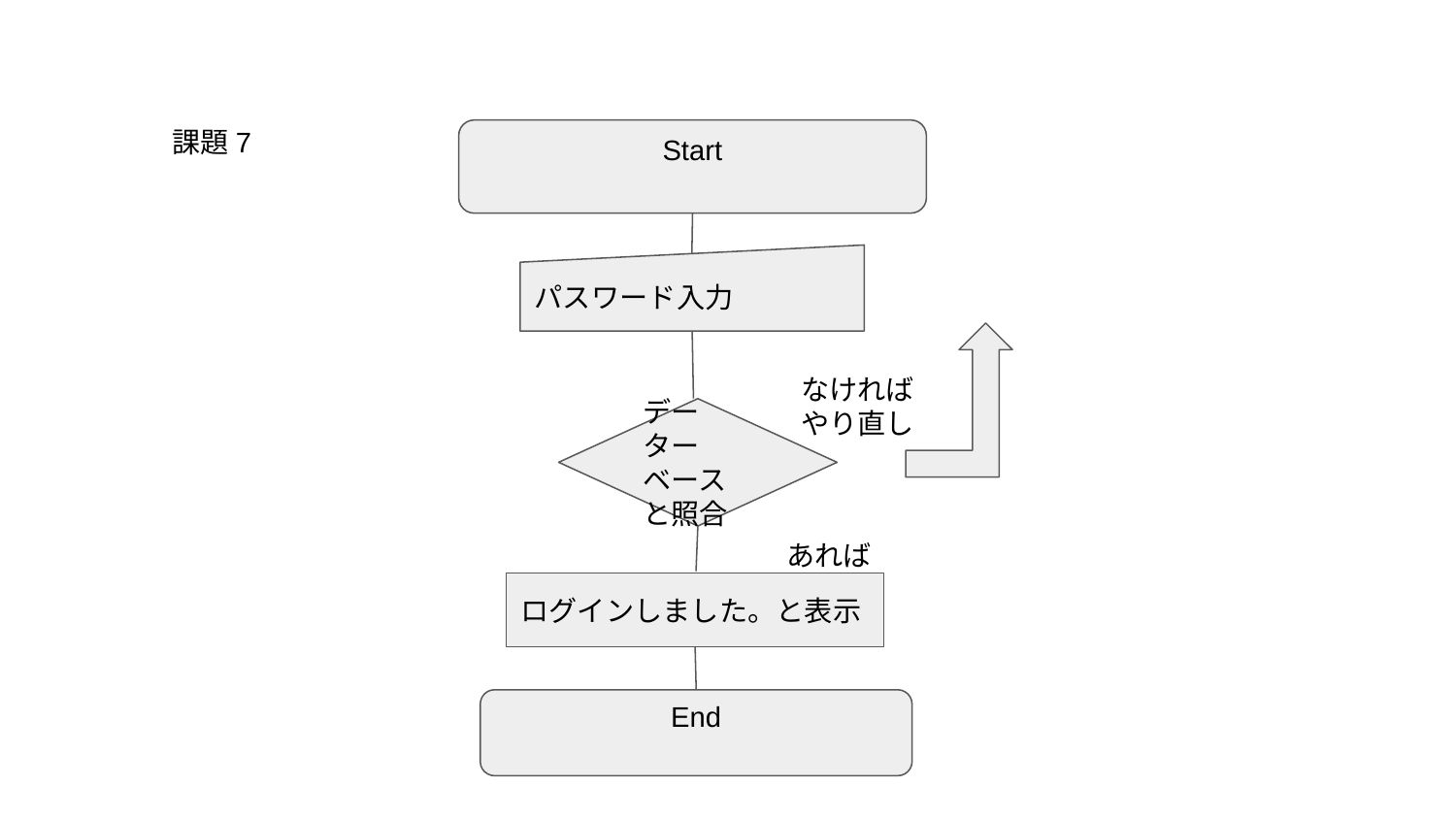

課題7

Start

パスワード入力

なければやり直し
データーベースと照合
あれば
ログインしました。と表示
End